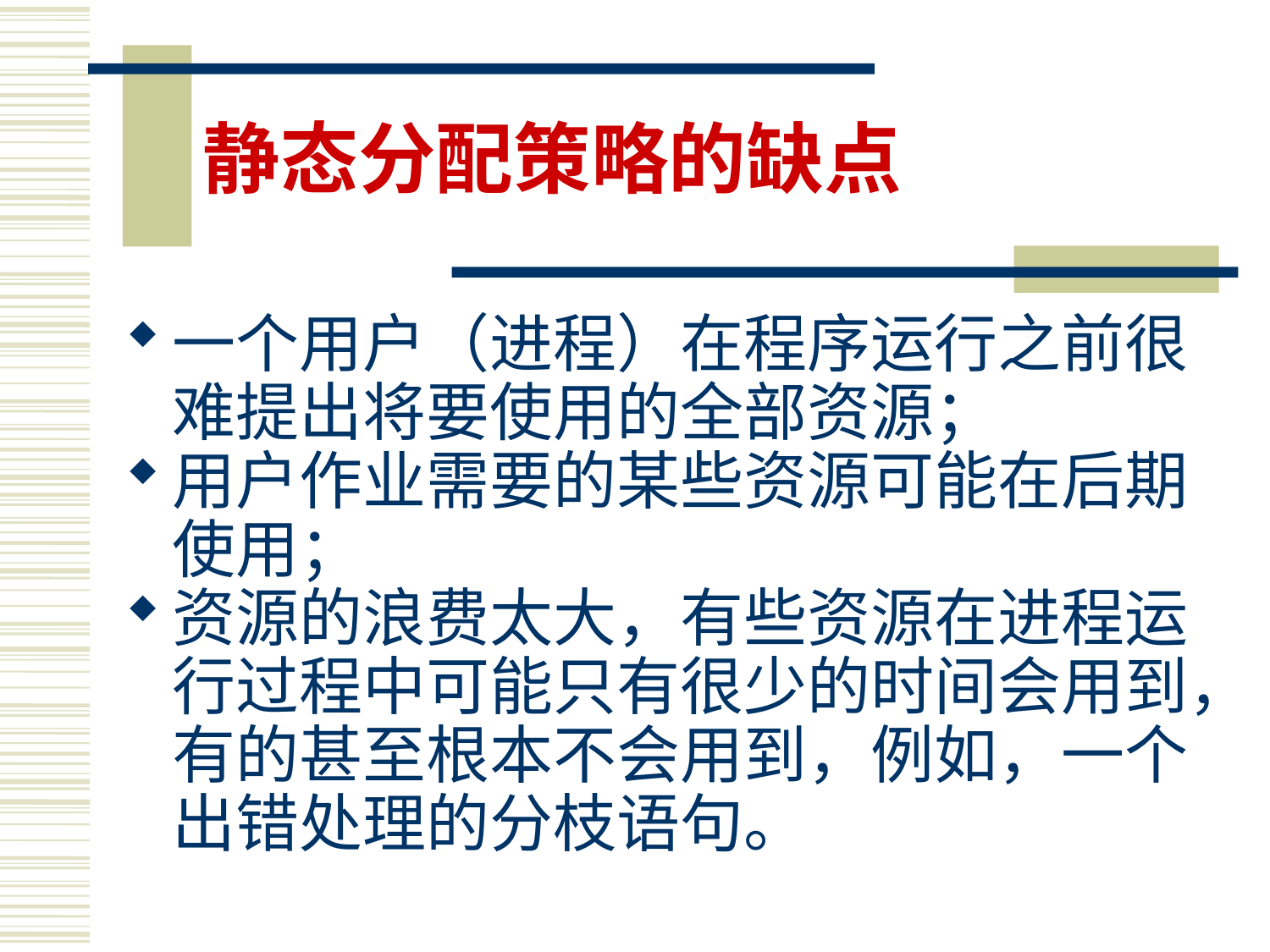

# 静态分配策略的缺点
一个用户（进程）在程序运行之前很难提出将要使用的全部资源；
用户作业需要的某些资源可能在后期使用；
资源的浪费太大，有些资源在进程运行过程中可能只有很少的时间会用到，有的甚至根本不会用到，例如，一个出错处理的分枝语句。